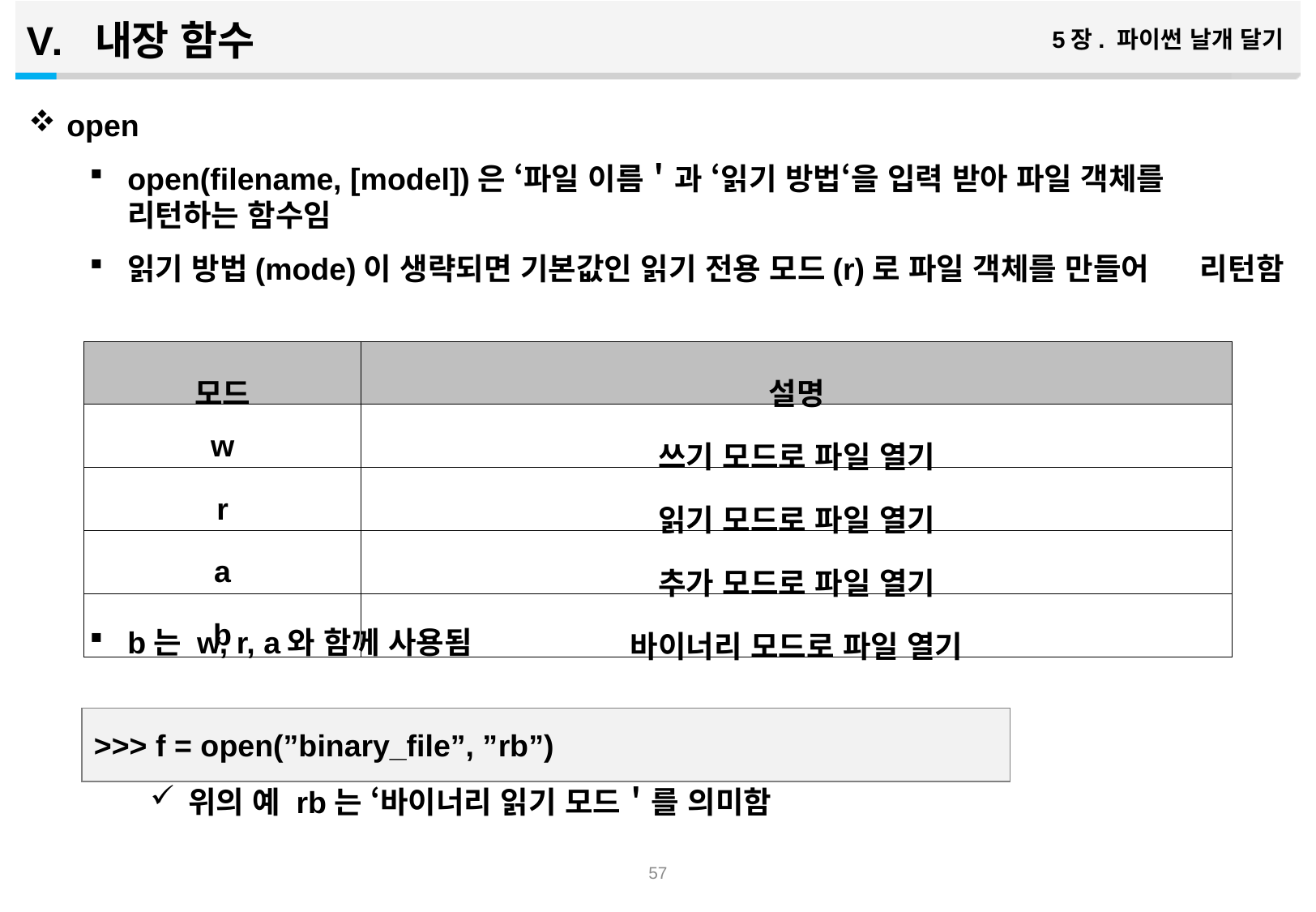

내장 함수
5장. 파이썬 날개 달기
open
open(filename, [model])은 ‘파일 이름＇과 ‘읽기 방법‘을 입력 받아 파일 객체를      리턴하는 함수임
읽기 방법(mode)이 생략되면 기본값인 읽기 전용 모드(r)로 파일 객체를 만들어      리턴함

b는 w, r, a와 함께 사용됨

위의 예 rb는 ‘바이너리 읽기 모드＇를 의미함
| 모드 | 설명 |
| --- | --- |
| w | 쓰기 모드로 파일 열기 |
| r | 읽기 모드로 파일 열기 |
| a | 추가 모드로 파일 열기 |
| b | 바이너리 모드로 파일 열기 |
>>> f = open(”binary_file”, ”rb”)
57